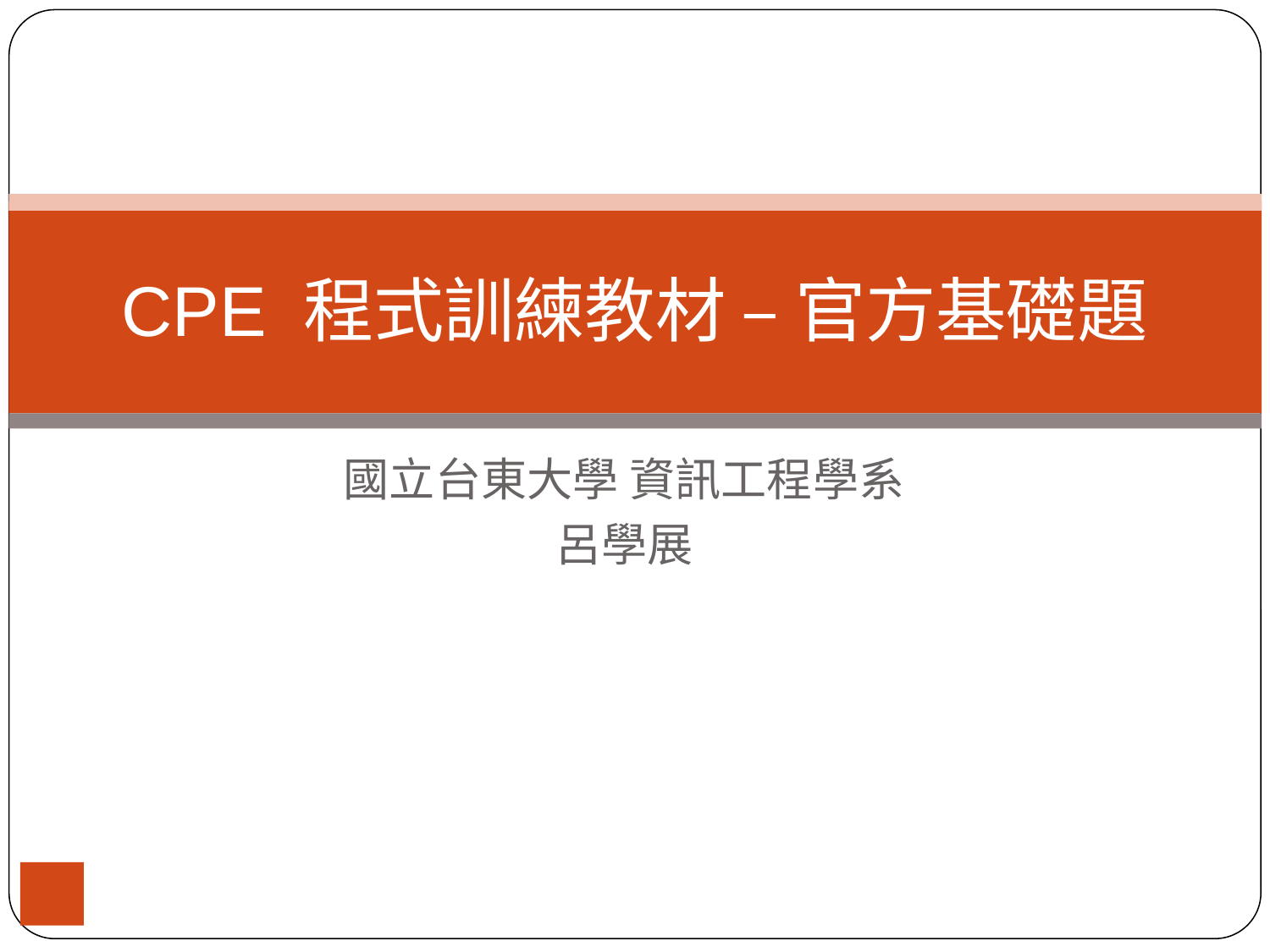

# CPE 程式訓練教材 – 官方基礎題
國立台東大學 資訊工程學系
呂學展